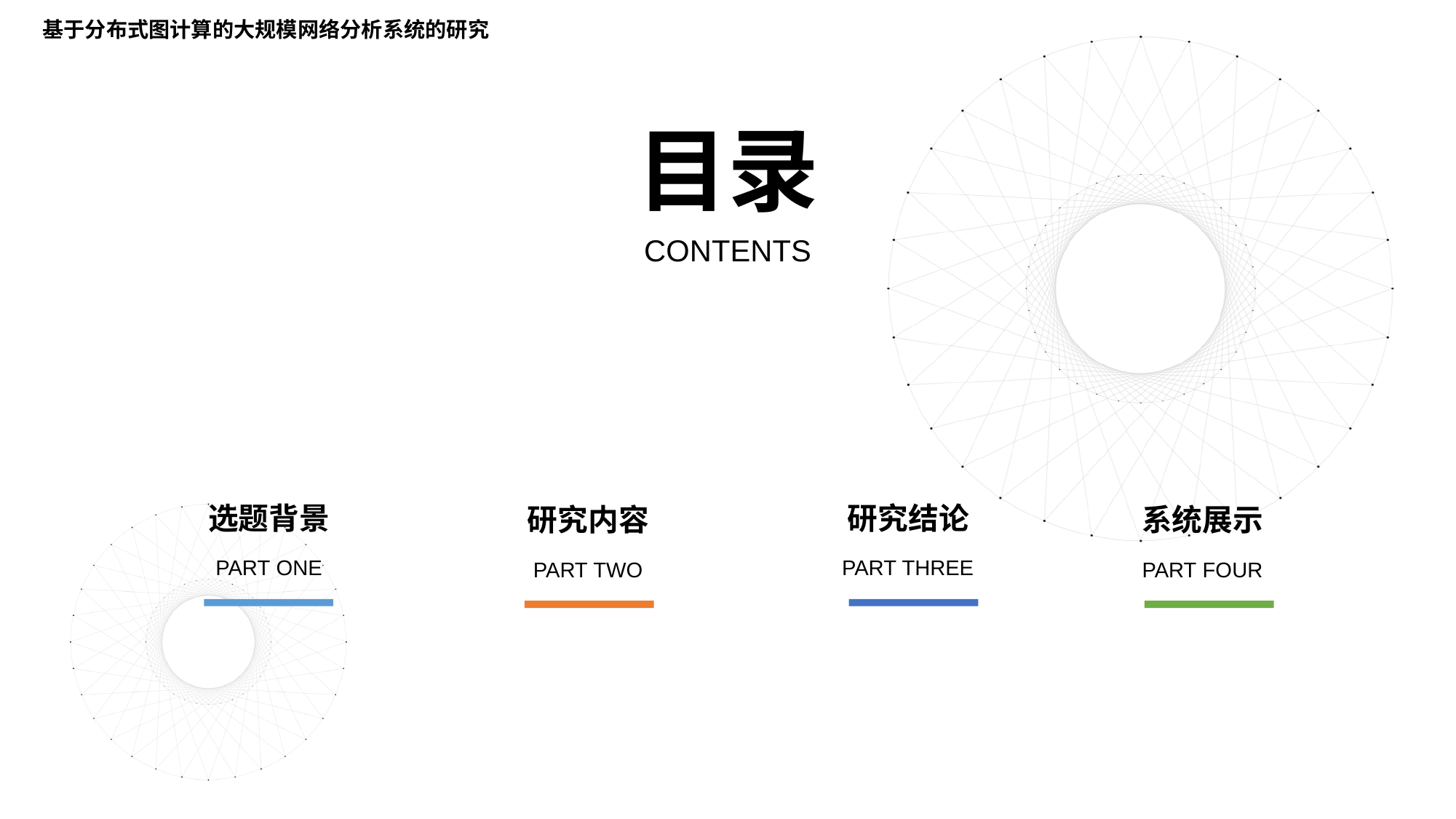

基于分布式图计算的大规模网络分析系统的研究

目录
CONTENTS

选题背景
研究结论
研究内容
系统展示
PART ONE
PART THREE
PART TWO
PART FOUR